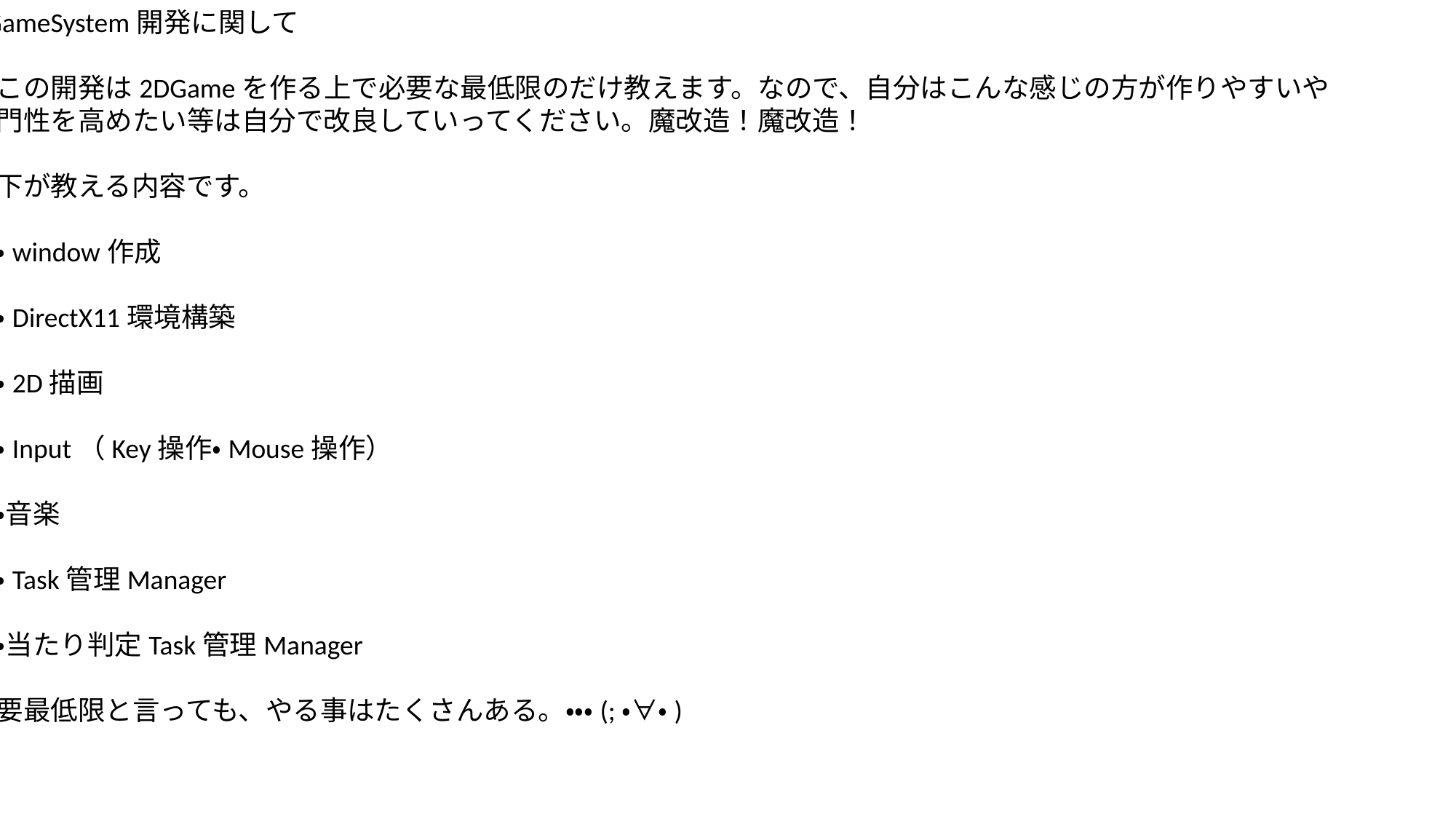

・GameSystem開発に関して

　この開発は2DGameを作る上で必要な最低限のだけ教えます。なので、自分はこんな感じの方が作りやすいや
専門性を高めたい等は自分で改良していってください。魔改造！魔改造！

以下が教える内容です。

　・window作成

　・DirectX11環境構築

　・2D描画

　・Input（Key操作・Mouse操作）

　・音楽

　・Task管理Manager

　・当たり判定Task管理Manager

必要最低限と言っても、やる事はたくさんある。・・・(;・∀・)